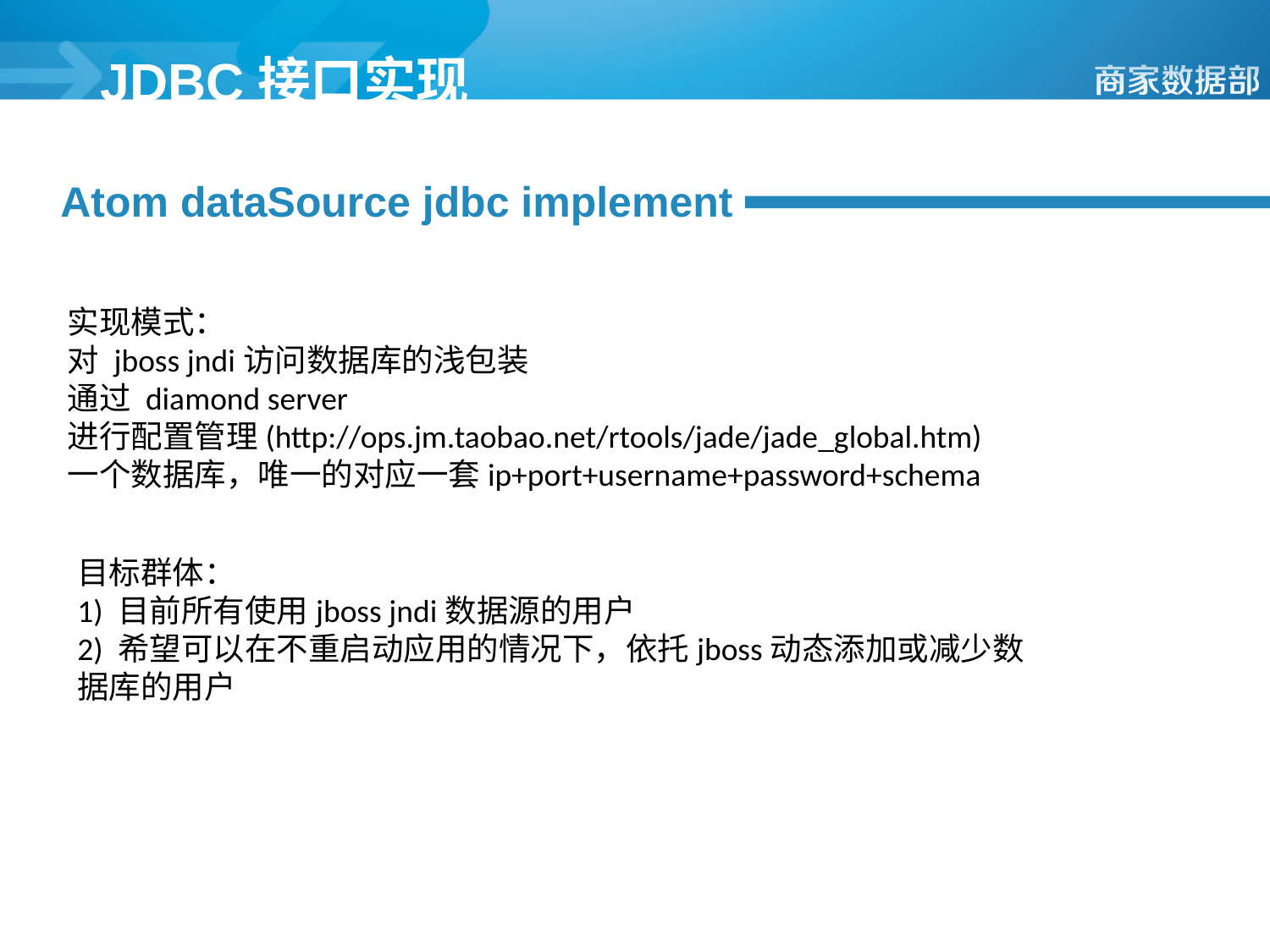

JDBC接口实现
Atom dataSource jdbc implement

实现模式：
对 jboss jndi访问数据库的浅包装
通过 diamond server 进行配置管理(http://ops.jm.taobao.net/rtools/jade/jade_global.htm)
一个数据库，唯一的对应一套ip+port+username+password+schema

目标群体：
1) 目前所有使用jboss jndi数据源的用户
2) 希望可以在不重启动应用的情况下，依托jboss动态添加或减少数据库的用户